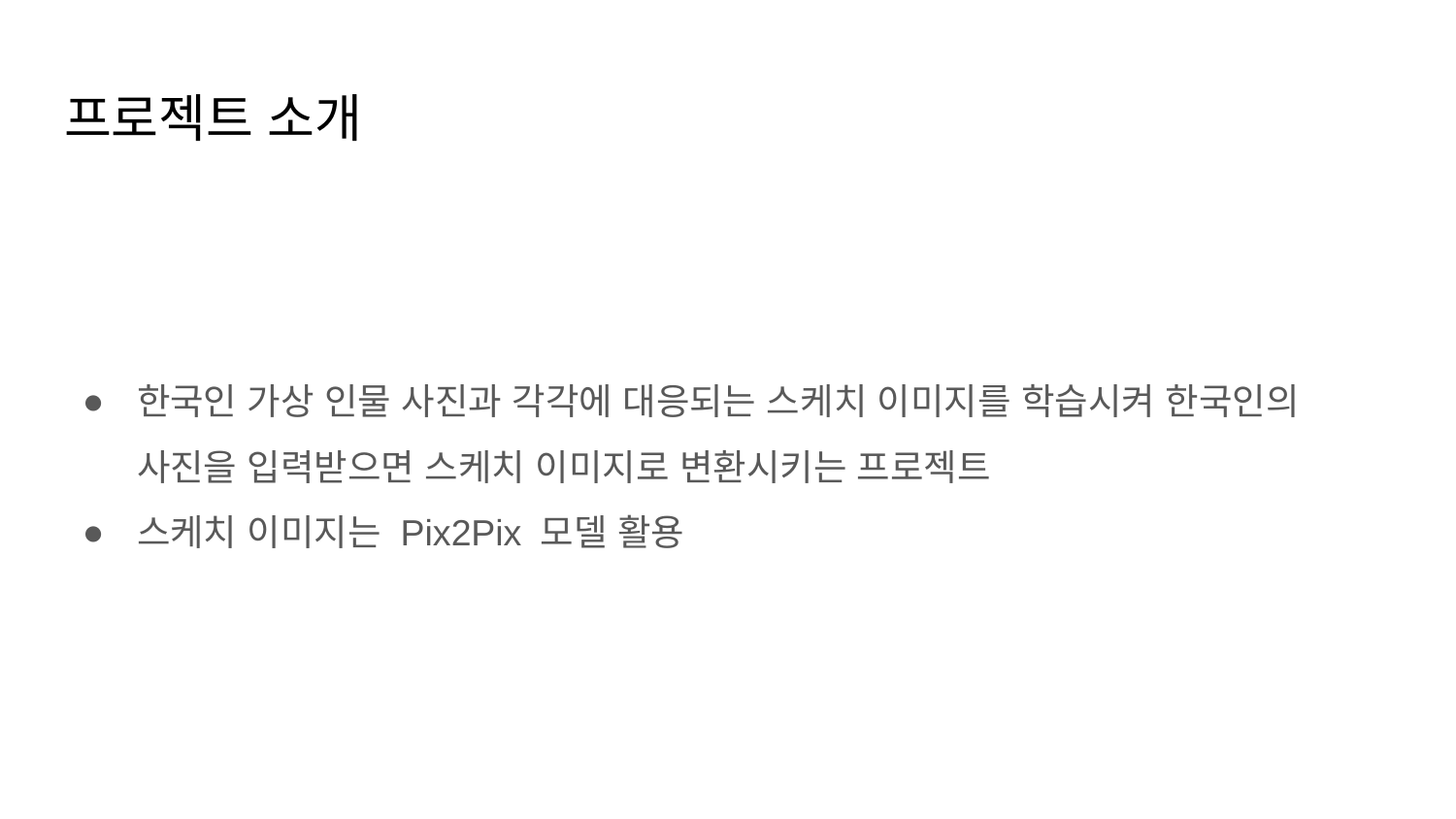

# 프로젝트 소개
한국인 가상 인물 사진과 각각에 대응되는 스케치 이미지를 학습시켜 한국인의 사진을 입력받으면 스케치 이미지로 변환시키는 프로젝트
스케치 이미지는 Pix2Pix 모델 활용